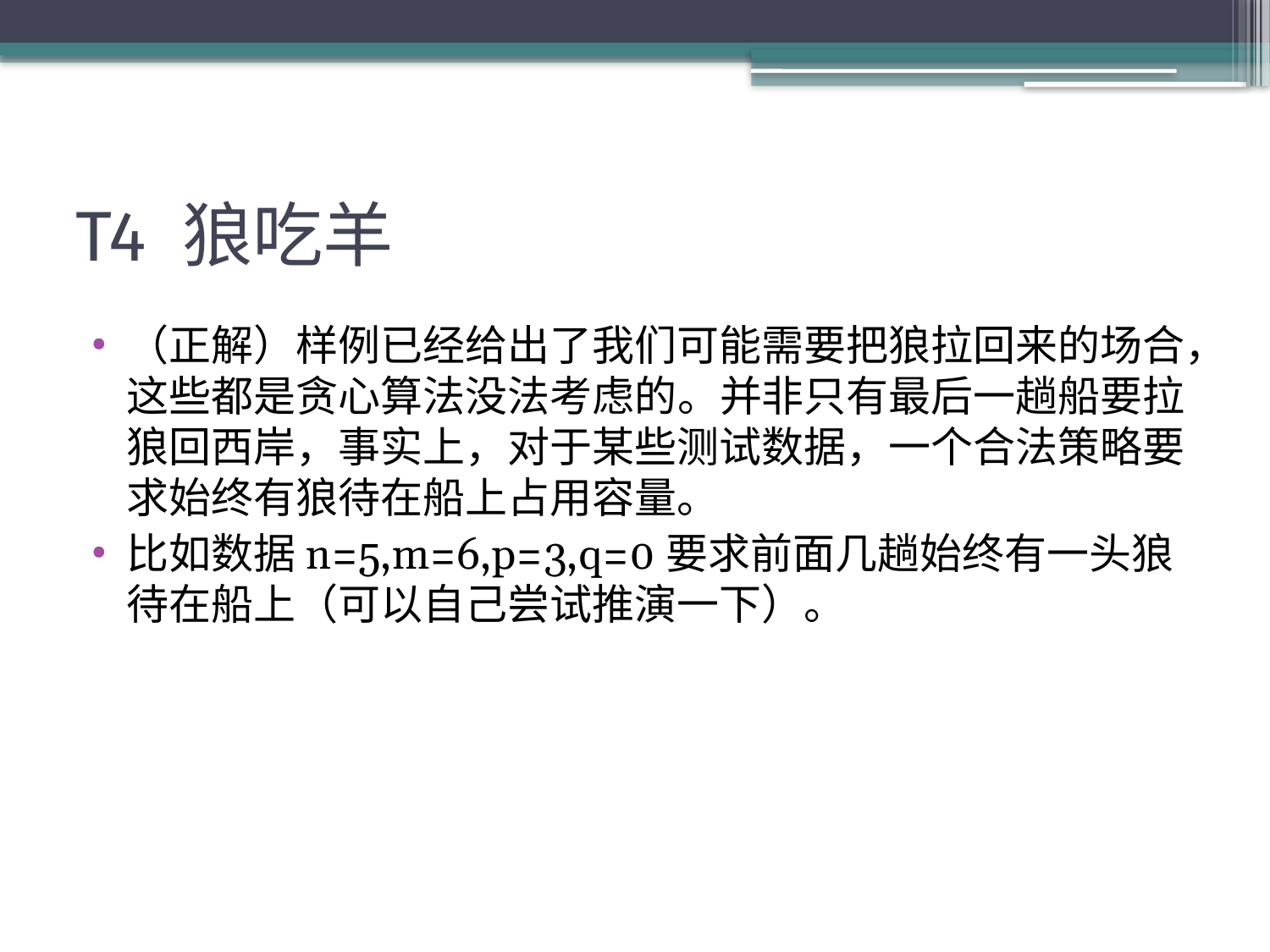

# T4 狼吃羊
（正解）样例已经给出了我们可能需要把狼拉回来的场合，这些都是贪心算法没法考虑的。并非只有最后一趟船要拉狼回西岸，事实上，对于某些测试数据，一个合法策略要求始终有狼待在船上占用容量。
比如数据n=5,m=6,p=3,q=0要求前面几趟始终有一头狼待在船上（可以自己尝试推演一下）。